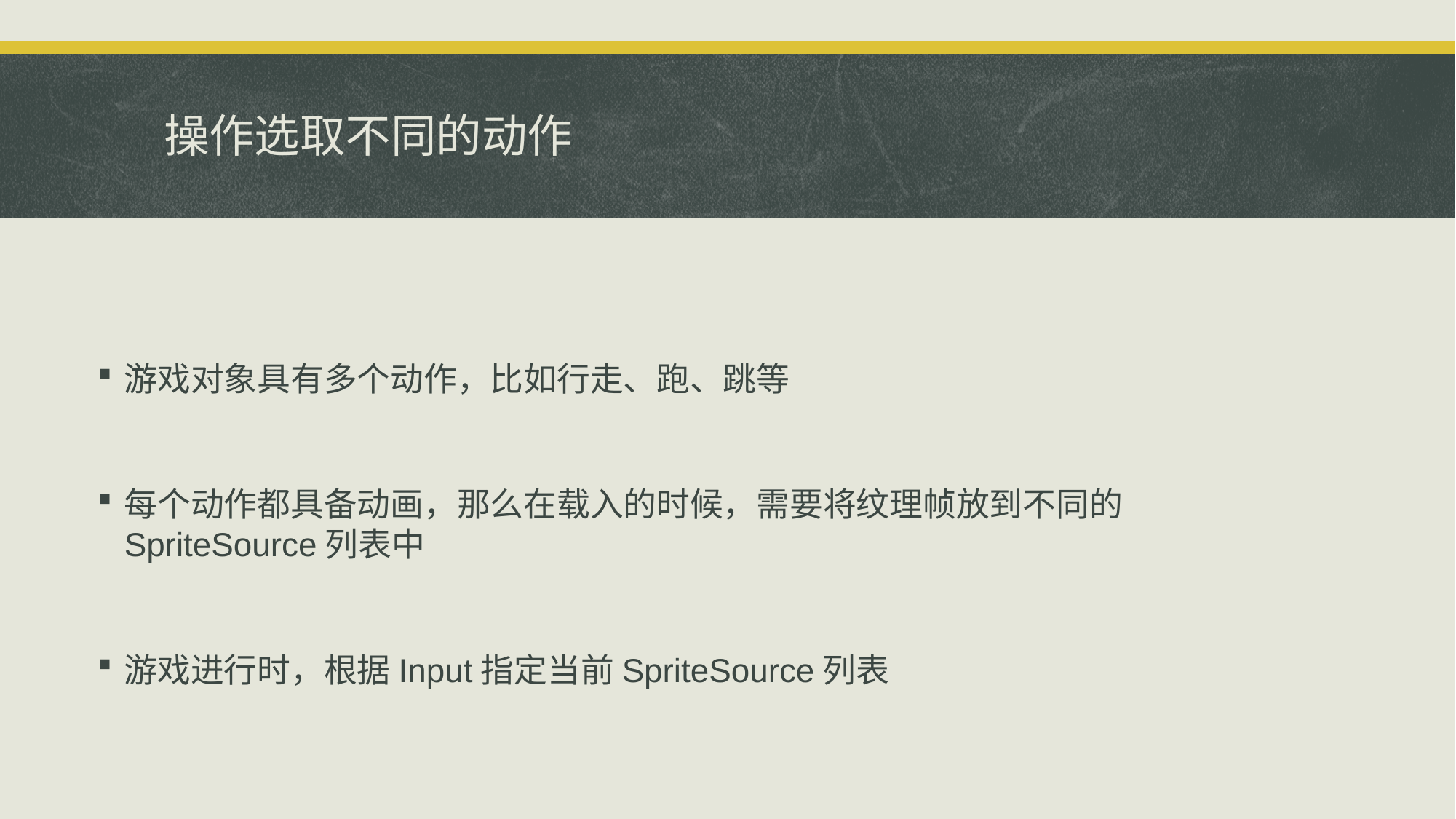

# 操作选取不同的动作

游戏对象具有多个动作，比如行走、跑、跳等

每个动作都具备动画，那么在载入的时候，需要将纹理帧放到不同的SpriteSource列表中

游戏进行时，根据Input指定当前SpriteSource列表